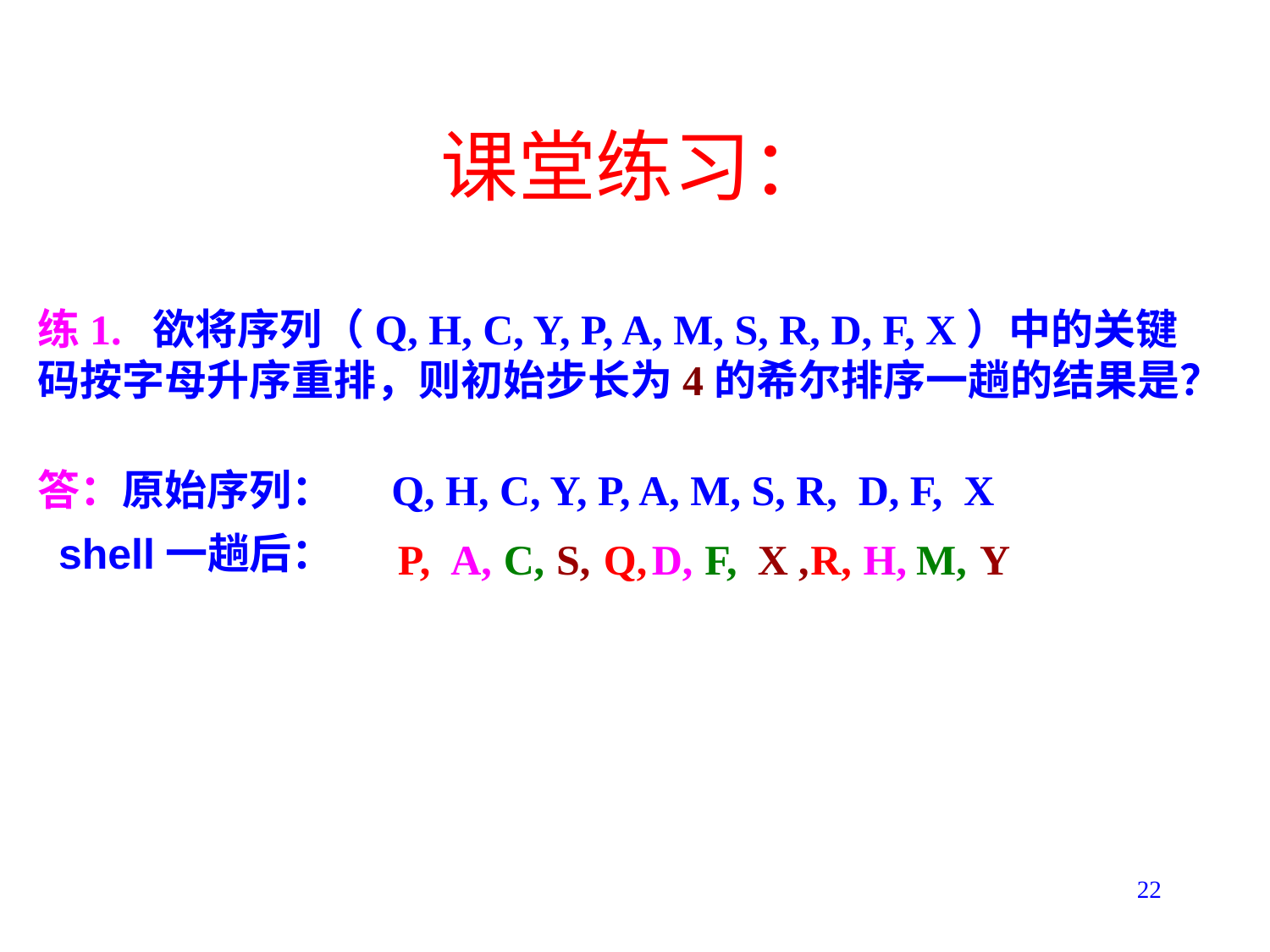

# 课堂练习：
练1.  欲将序列（Q, H, C, Y, P, A, M, S, R, D, F, X）中的关键码按字母升序重排，则初始步长为4的希尔排序一趟的结果是？

答：原始序列：     Q, H, C, Y, P, A, M, S, R,  D, F,  X
  shell一趟后：
A,
D,
H,
S,
X ,
Y
P,
Q,
R,
C,
F,
M,
22